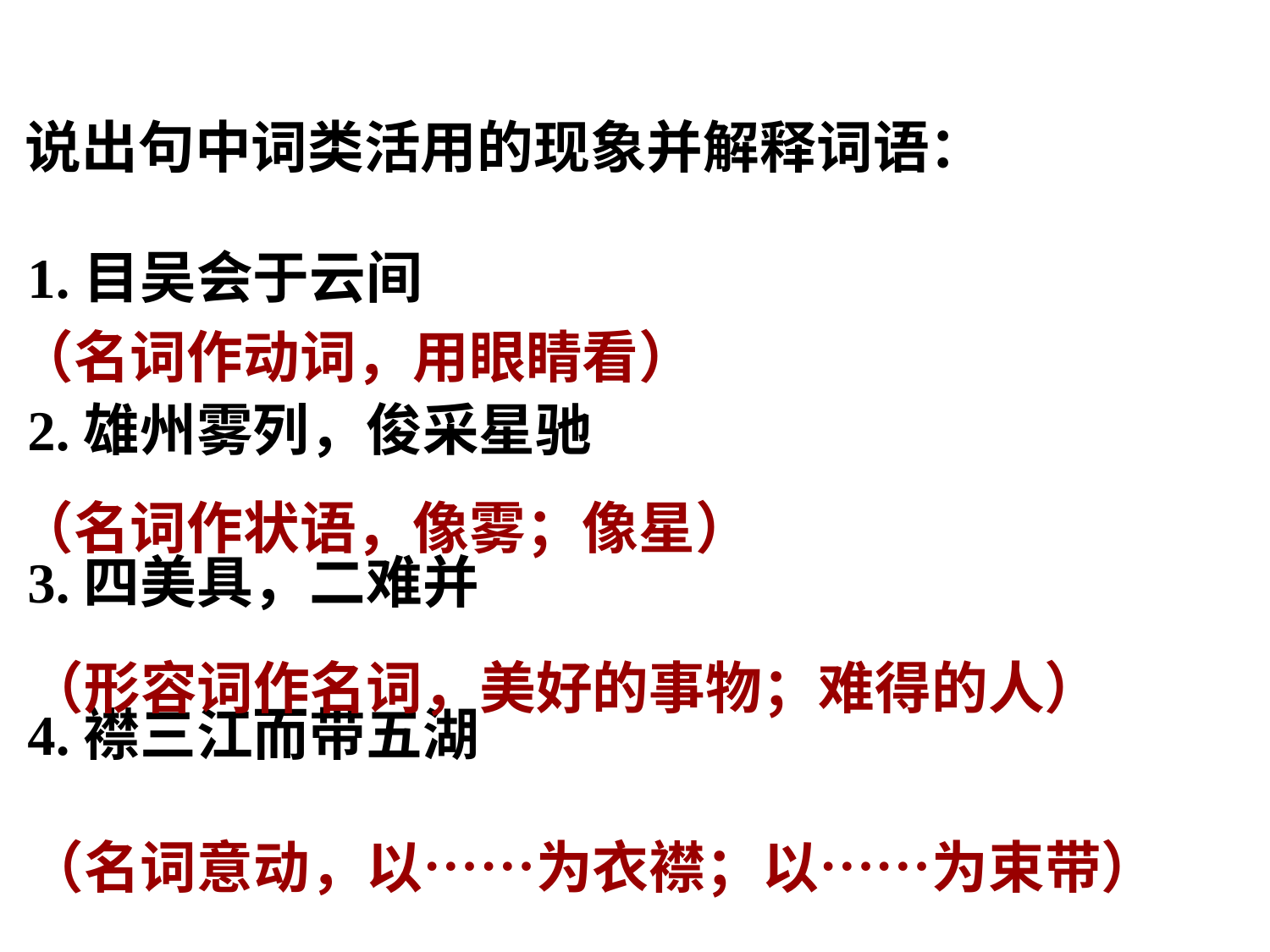

说出句中词类活用的现象并解释词语：
1.目吴会于云间
2.雄州雾列，俊采星驰
3.四美具，二难并
4.襟三江而带五湖
（名词作动词，用眼睛看）
（名词作状语，像雾；像星）
（形容词作名词，美好的事物；难得的人）
（名词意动，以……为衣襟；以……为束带）